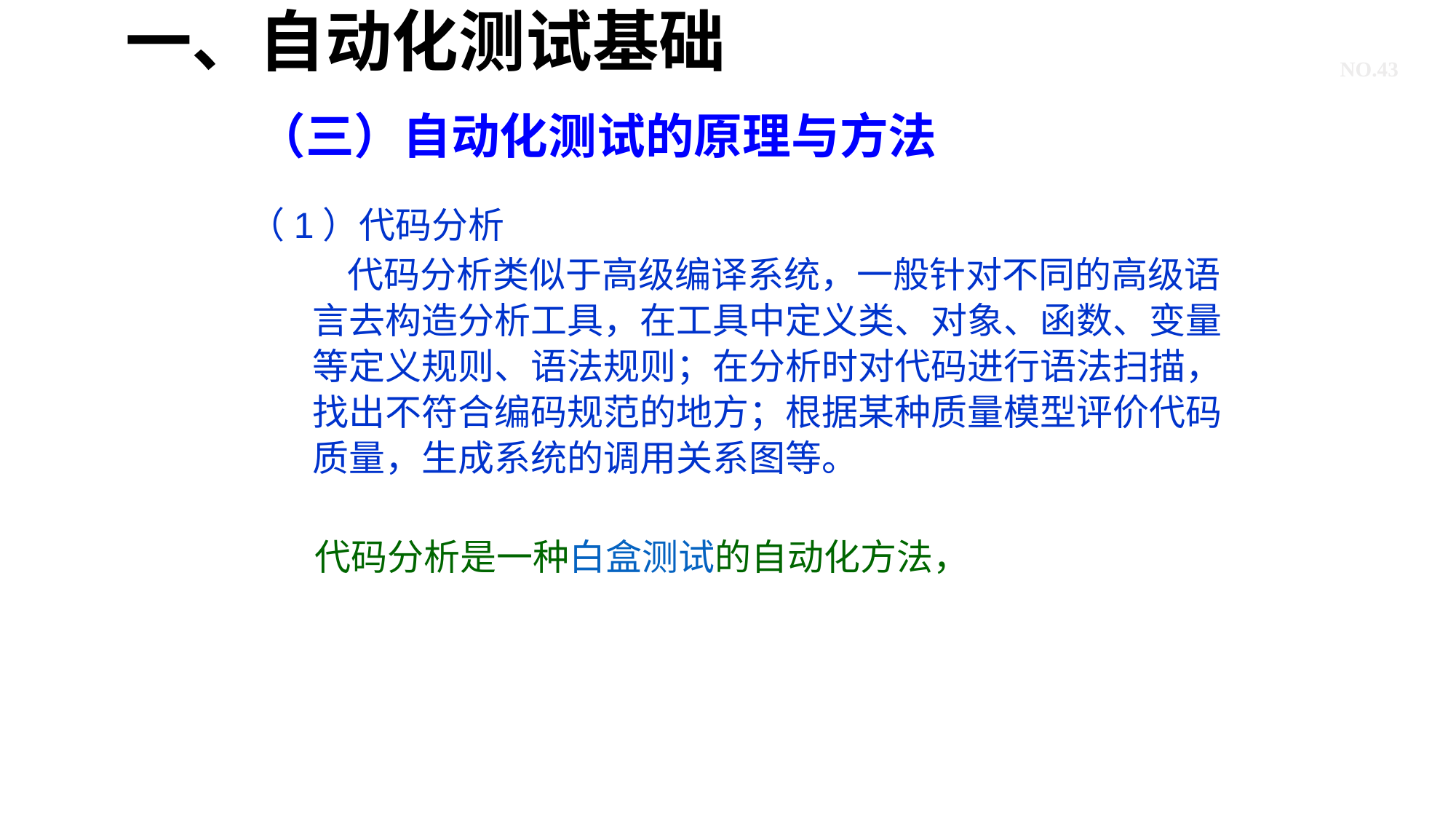

# 一、自动化测试基础
NO.43
（三）自动化测试的原理与方法
（1）代码分析
           代码分析类似于高级编译系统，一般针对不同的高级语言去构造分析工具，在工具中定义类、对象、函数、变量等定义规则、语法规则；在分析时对代码进行语法扫描，找出不符合编码规范的地方；根据某种质量模型评价代码质量，生成系统的调用关系图等。

       代码分析是一种白盒测试的自动化方法，